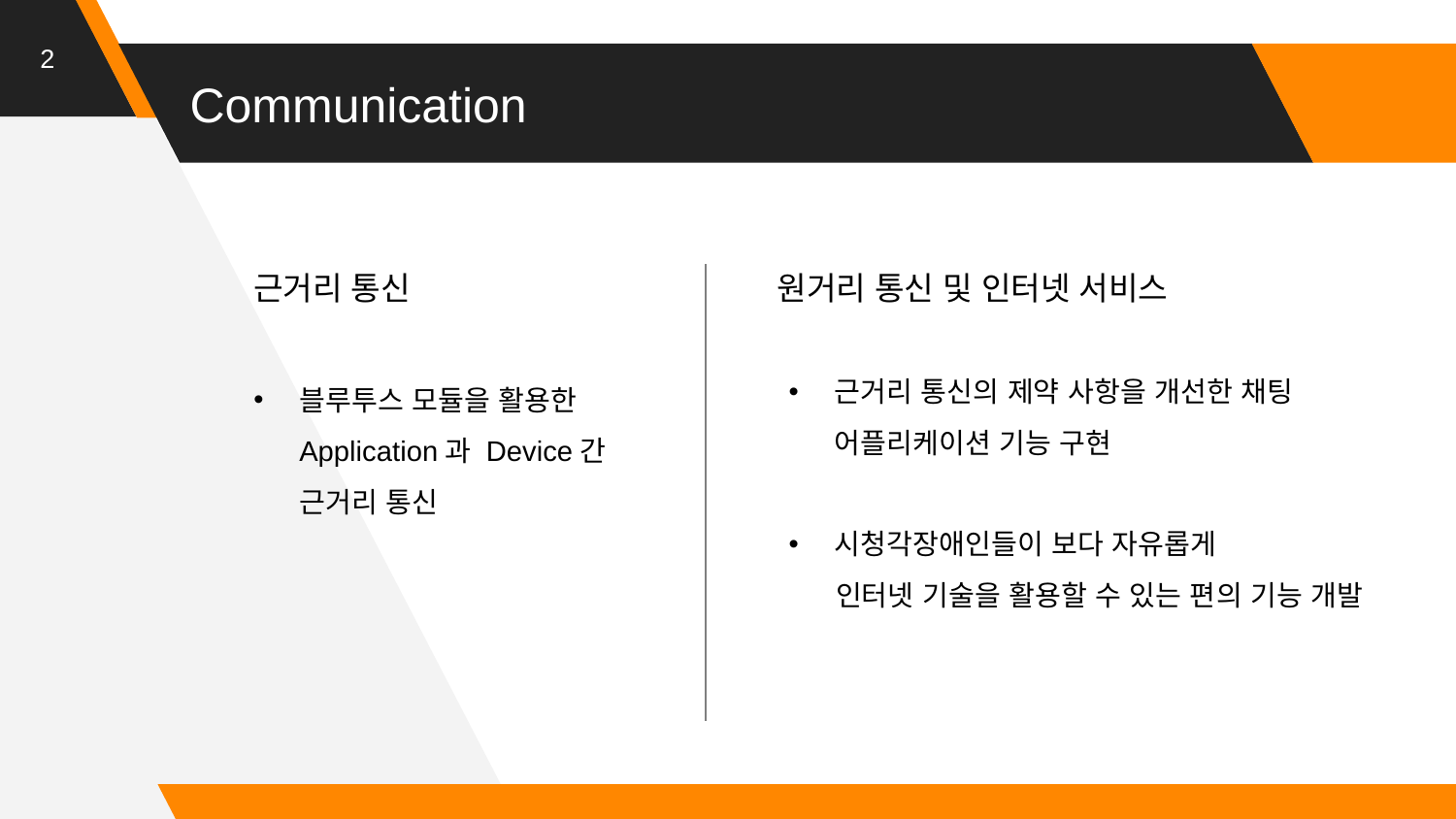

2
# Communication
근거리 통신
원거리 통신 및 인터넷 서비스
근거리 통신의 제약 사항을 개선한 채팅 어플리케이션 기능 구현

시청각장애인들이 보다 자유롭게
     인터넷 기술을 활용할 수 있는 편의 기능 개발
블루투스 모듈을 활용한 Application과 Device간 근거리 통신